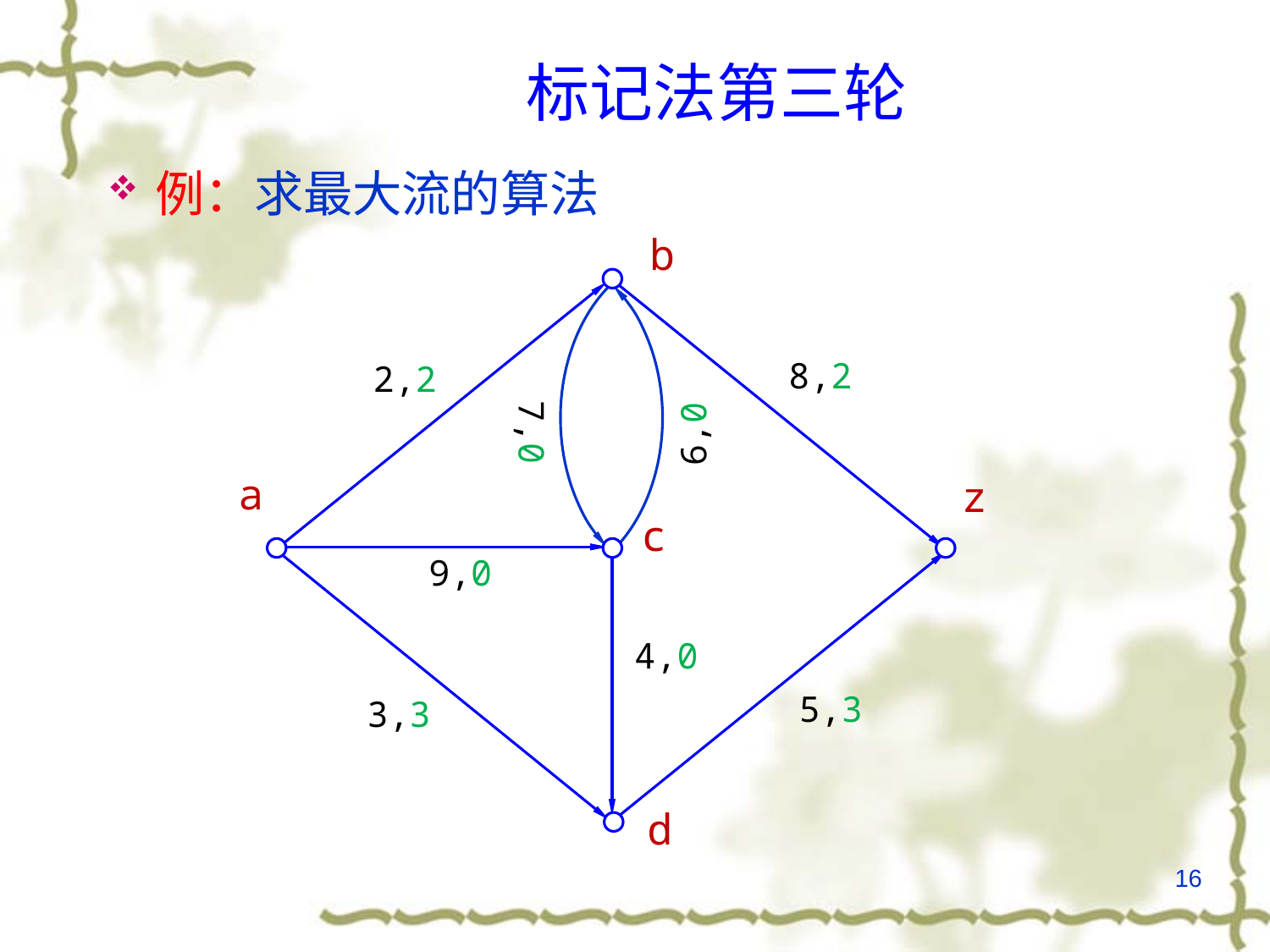

# 标记法第三轮
例：求最大流的算法
b

8,2
2,2
7,0
6,0
a
z
c
9,0

4,0
5,3
3,3
d

16